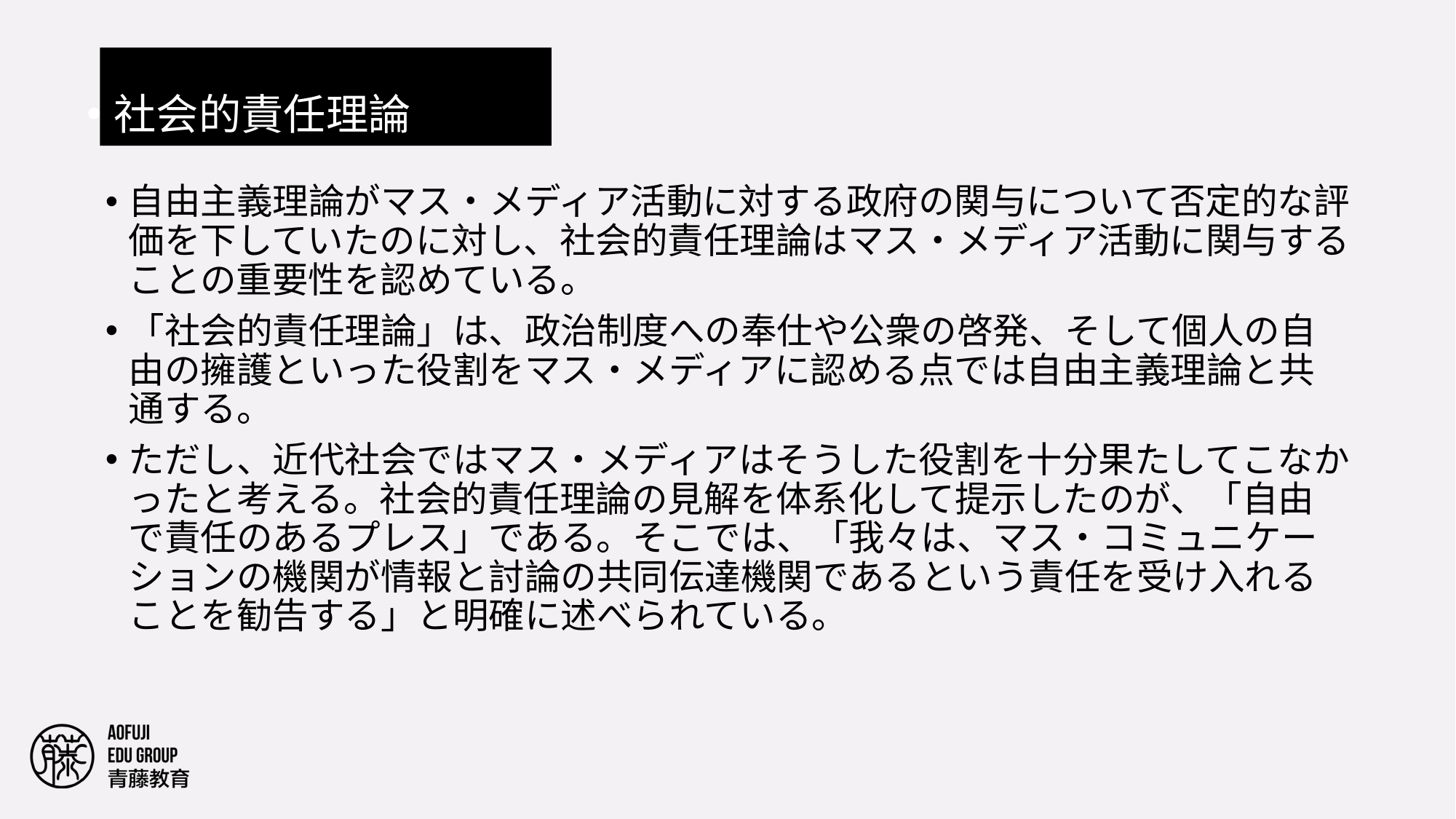

#

社会的責任理論
自由主義理論がマス・メディア活動に対する政府の関与について否定的な評価を下していたのに対し、社会的責任理論はマス・メディア活動に関与することの重要性を認めている。
「社会的責任理論」は、政治制度への奉仕や公衆の啓発、そして個人の自由の擁護といった役割をマス・メディアに認める点では自由主義理論と共通する。
ただし、近代社会ではマス・メディアはそうした役割を十分果たしてこなかったと考える。社会的責任理論の見解を体系化して提示したのが、「自由で責任のあるプレス」である。そこでは、「我々は、マス・コミュニケーションの機関が情報と討論の共同伝達機関であるという責任を受け入れることを勧告する」と明確に述べられている。